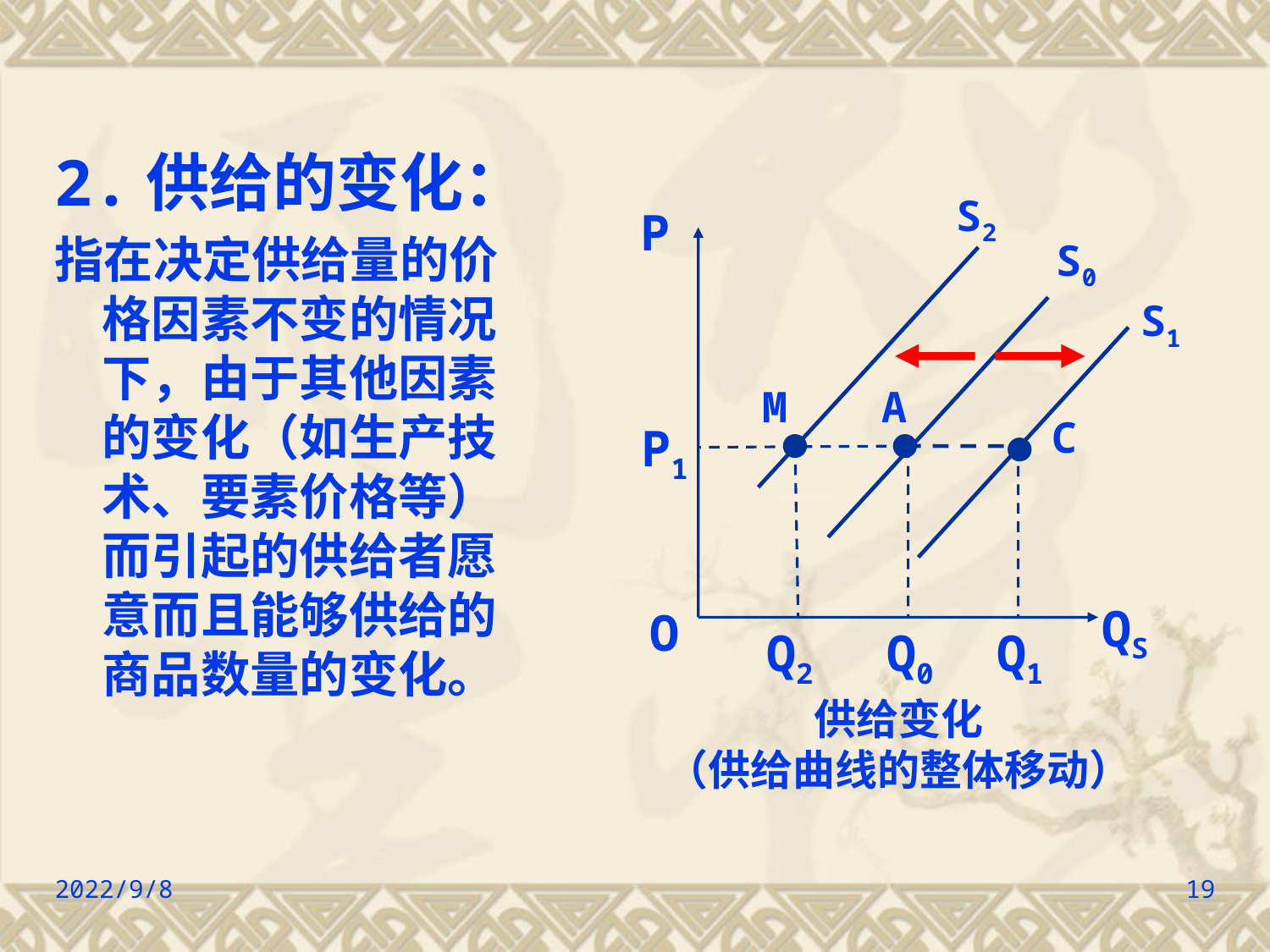

2.供给的变化：
指在决定供给量的价格因素不变的情况下，由于其他因素的变化（如生产技术、要素价格等）而引起的供给者愿意而且能够供给的商品数量的变化。
S2
P

S0

S1

M
A
C
P1

O
QS

Q2
Q0
Q1
供给变化
（供给曲线的整体移动）
2022/9/8
19